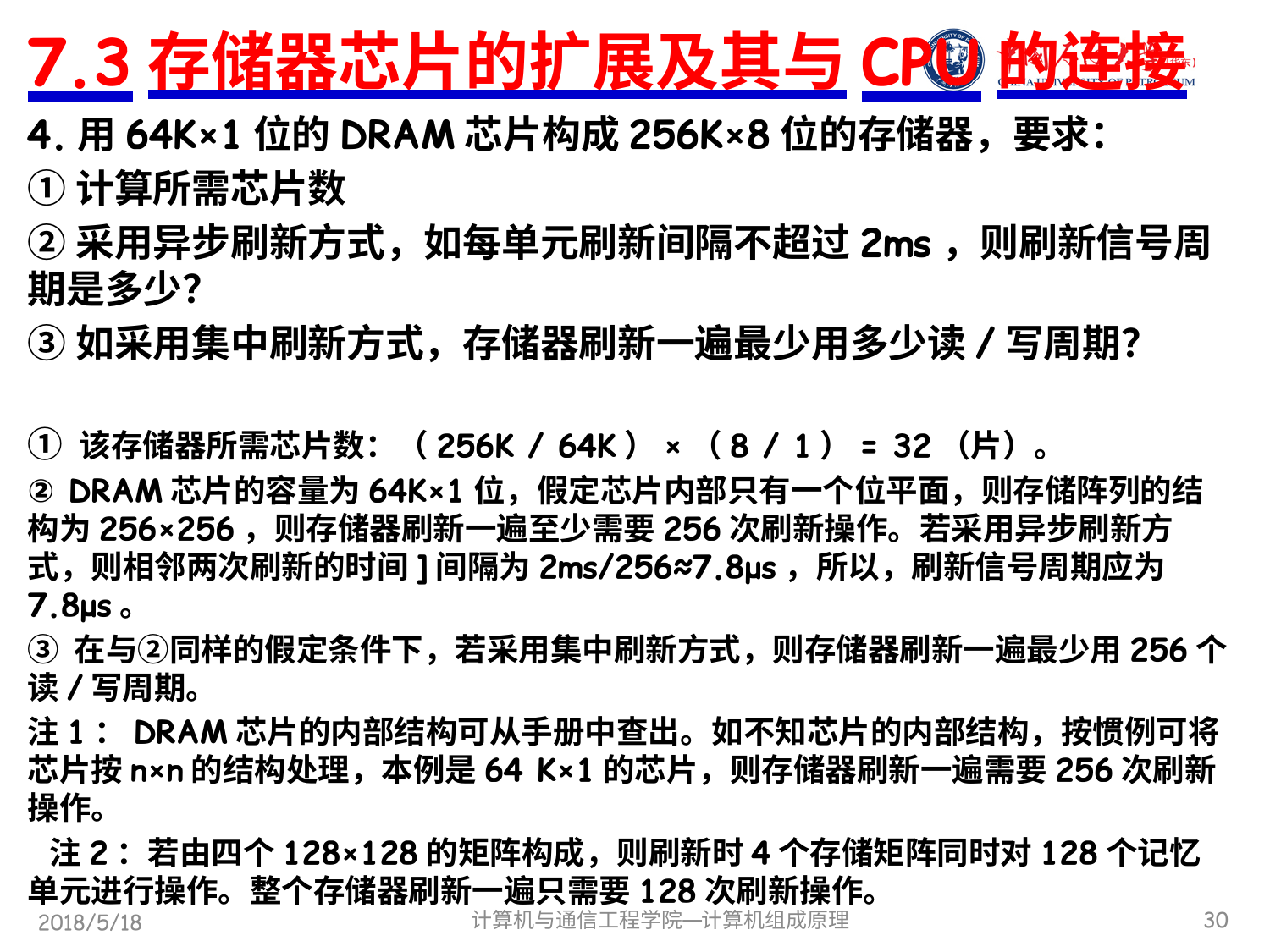

# 7.3存储器芯片的扩展及其与CPU的连接
4.用64K×1位的DRAM芯片构成256K×8位的存储器，要求：
①计算所需芯片数
②采用异步刷新方式，如每单元刷新间隔不超过2ms，则刷新信号周期是多少？
③如采用集中刷新方式，存储器刷新一遍最少用多少读/写周期？

① 该存储器所需芯片数：（256K / 64K）×（8 / 1）= 32（片）。
② DRAM芯片的容量为64K×1位，假定芯片内部只有一个位平面，则存储阵列的结构为256×256，则存储器刷新一遍至少需要256次刷新操作。若采用异步刷新方式，则相邻两次刷新的时间]间隔为2ms/256≈7.8μs，所以，刷新信号周期应为7.8μs。
③ 在与②同样的假定条件下，若采用集中刷新方式，则存储器刷新一遍最少用256个读/写周期。
注1：DRAM芯片的内部结构可从手册中查出。如不知芯片的内部结构，按惯例可将芯片按n×n的结构处理，本例是64 K×1的芯片，则存储器刷新一遍需要256次刷新操作。
  注2：若由四个128×128的矩阵构成，则刷新时4个存储矩阵同时对128个记忆单元进行操作。整个存储器刷新一遍只需要128次刷新操作。

计算机与通信工程学院—计算机组成原理
30
2018/5/18